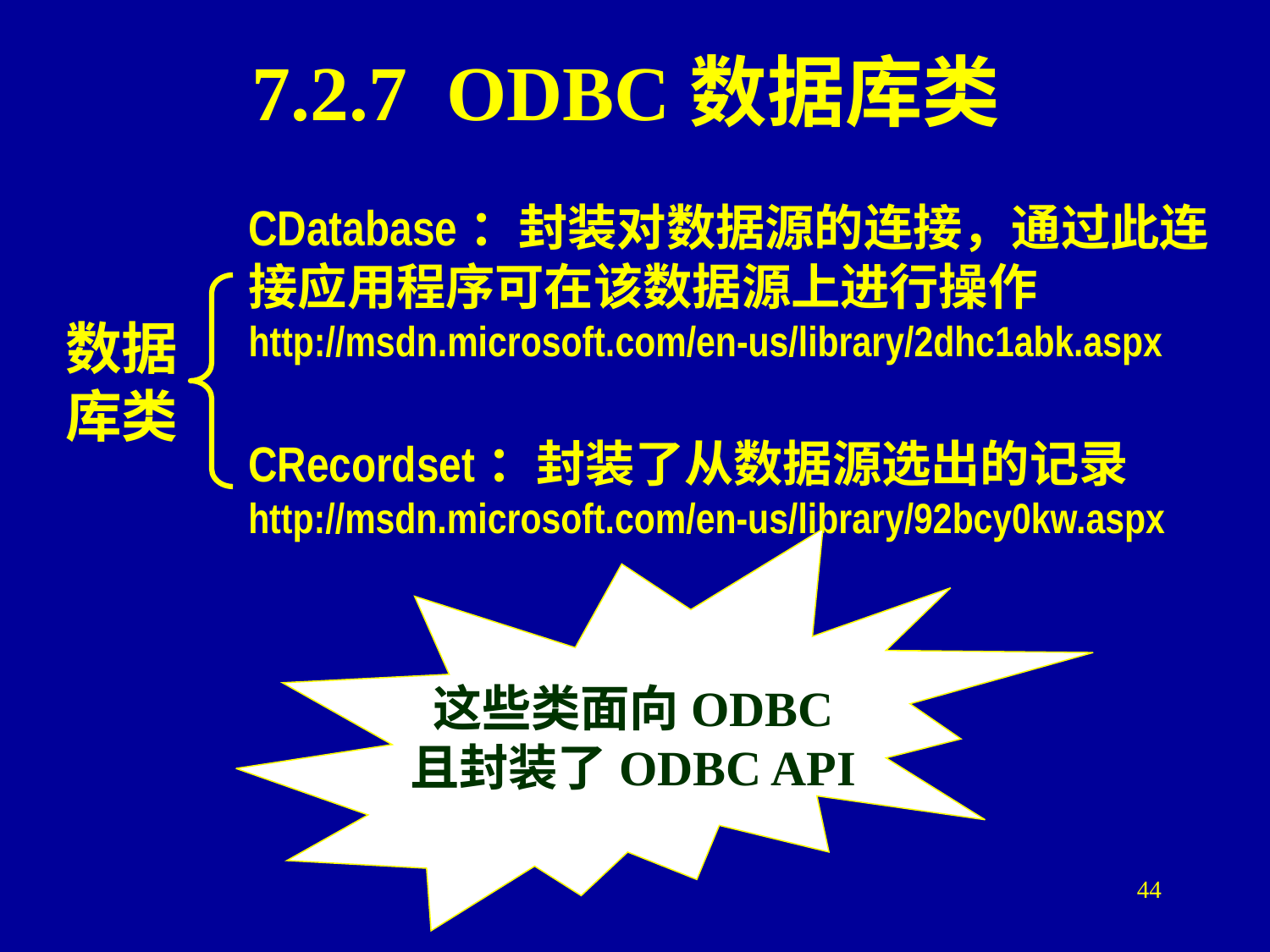

# 7.2.7  ODBC数据库类
CDatabase：封装对数据源的连接，通过此连接应用程序可在该数据源上进行操作
http://msdn.microsoft.com/en-us/library/2dhc1abk.aspx

数据库类
CRecordset：封装了从数据源选出的记录
http://msdn.microsoft.com/en-us/library/92bcy0kw.aspx
这些类面向ODBC
且封装了ODBC API
44